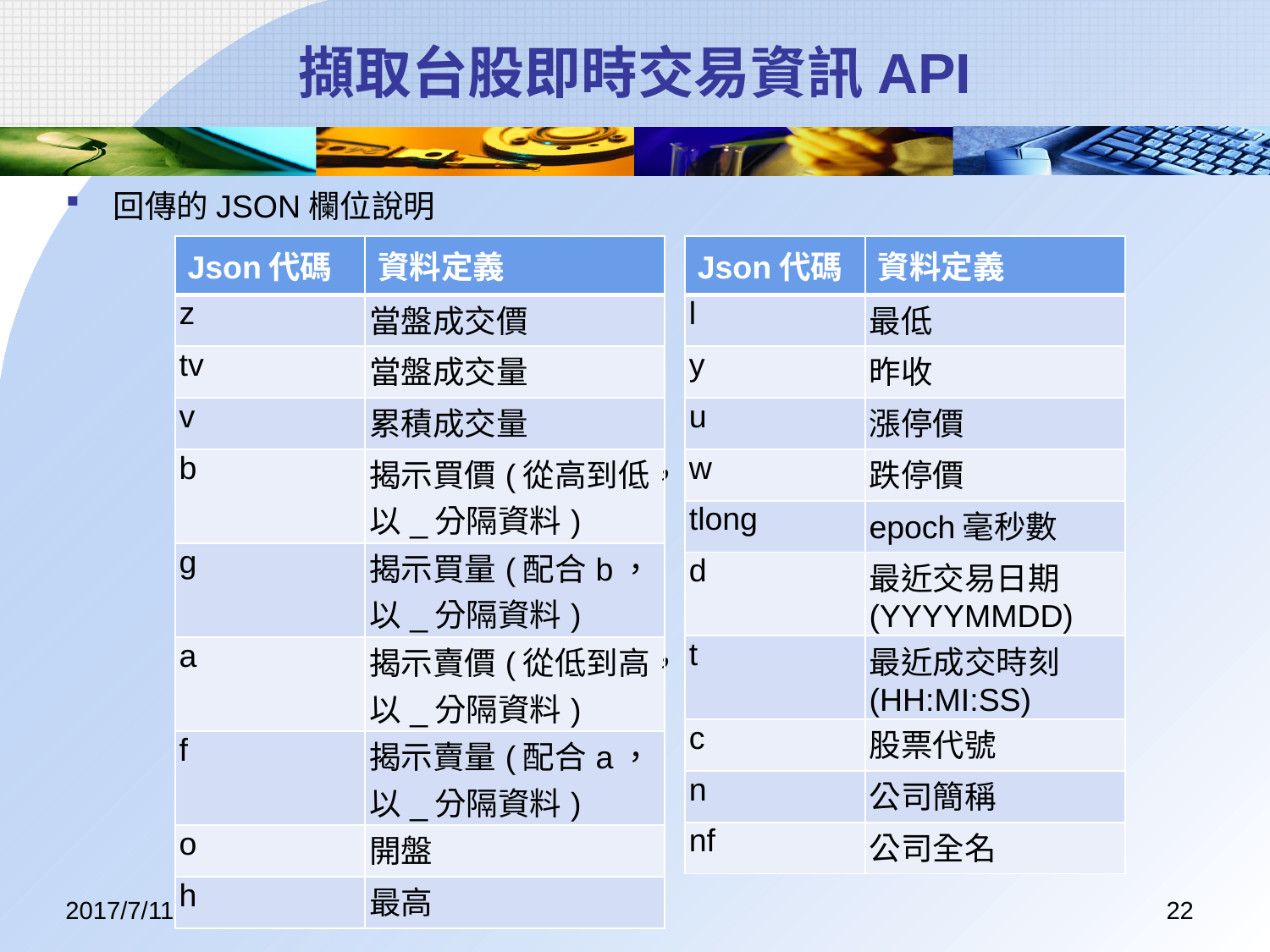

# 擷取台股即時交易資訊API
回傳的JSON欄位說明

| Json代碼 | 資料定義 |
| --- | --- |
| z | 當盤成交價 |
| tv | 當盤成交量 |
| v | 累積成交量 |
| b | 揭示買價(從高到低，以\_分隔資料) |
| g | 揭示買量(配合b，以\_分隔資料) |
| a | 揭示賣價(從低到高，以\_分隔資料) |
| f | 揭示賣量(配合a，以\_分隔資料) |
| o | 開盤 |
| h | 最高 |
| Json代碼 | 資料定義 |
| --- | --- |
| l | 最低 |
| y | 昨收 |
| u | 漲停價 |
| w | 跌停價 |
| tlong | epoch毫秒數 |
| d | 最近交易日期(YYYYMMDD) |
| t | 最近成交時刻(HH:MI:SS) |
| c | 股票代號 |
| n | 公司簡稱 |
| nf | 公司全名 |
2017/7/11
22